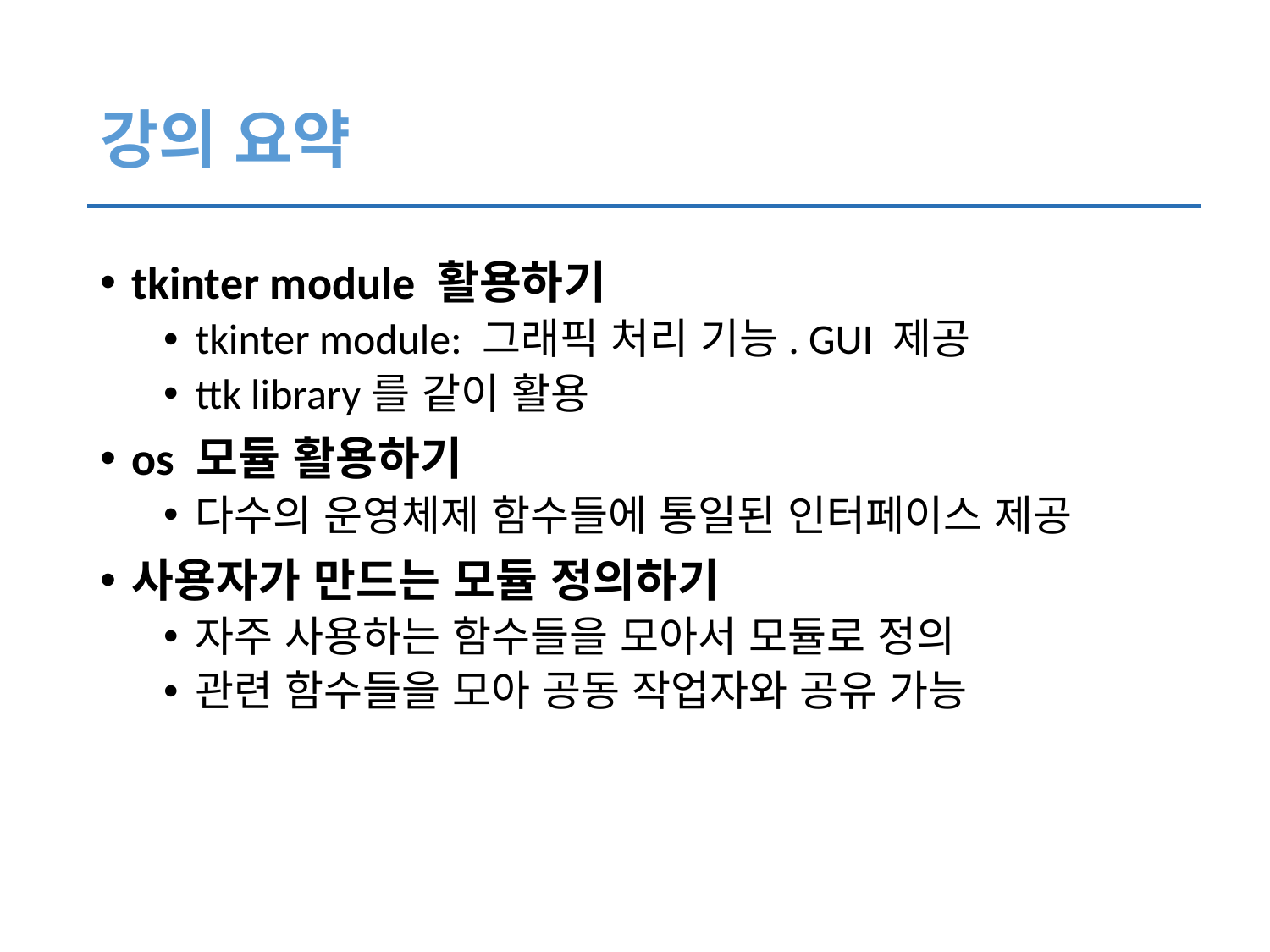

# 강의 요약
tkinter module 활용하기
tkinter module: 그래픽 처리 기능. GUI 제공
ttk library를 같이 활용
os 모듈 활용하기
다수의 운영체제 함수들에 통일된 인터페이스 제공
사용자가 만드는 모듈 정의하기
자주 사용하는 함수들을 모아서 모듈로 정의
관련 함수들을 모아 공동 작업자와 공유 가능